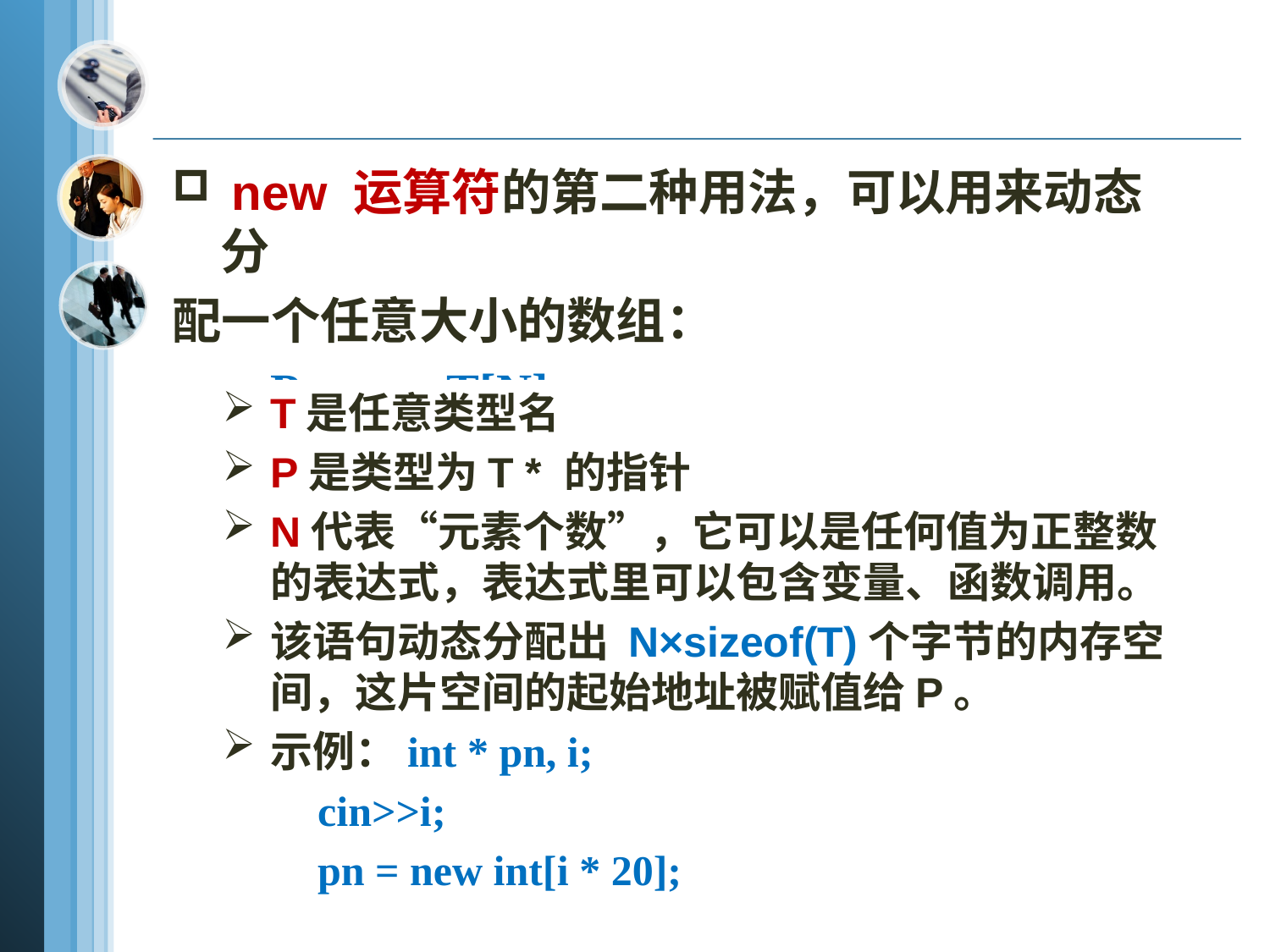

new 运算符的第二种用法，可以用来动态分
配一个任意大小的数组：
        P = new T[N];

T是任意类型名
P是类型为T * 的指针
N代表“元素个数”，它可以是任何值为正整数的表达式，表达式里可以包含变量、函数调用。
该语句动态分配出 N×sizeof(T)个字节的内存空间，这片空间的起始地址被赋值给P。
示例：int * pn, i;
         cin>>i;
         pn = new int[i * 20];